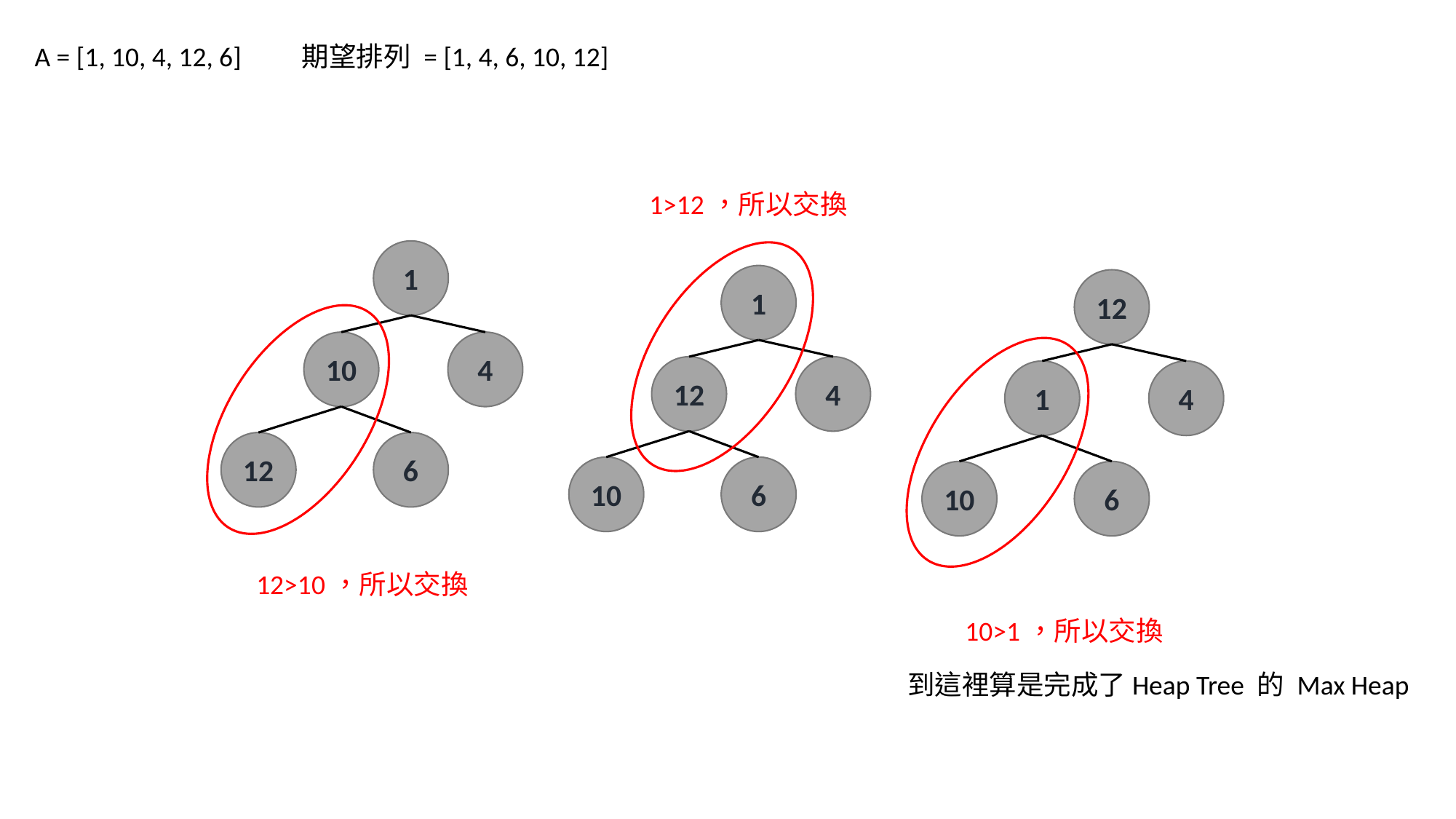

A = [1, 10, 4, 12, 6]
期望排列 = [1, 4, 6, 10, 12]
1>12，所以交換

1
1
12

10
4
12
4
1
4
12
6
10
6
10
6
12>10，所以交換
10>1，所以交換
到這裡算是完成了Heap Tree 的 Max Heap